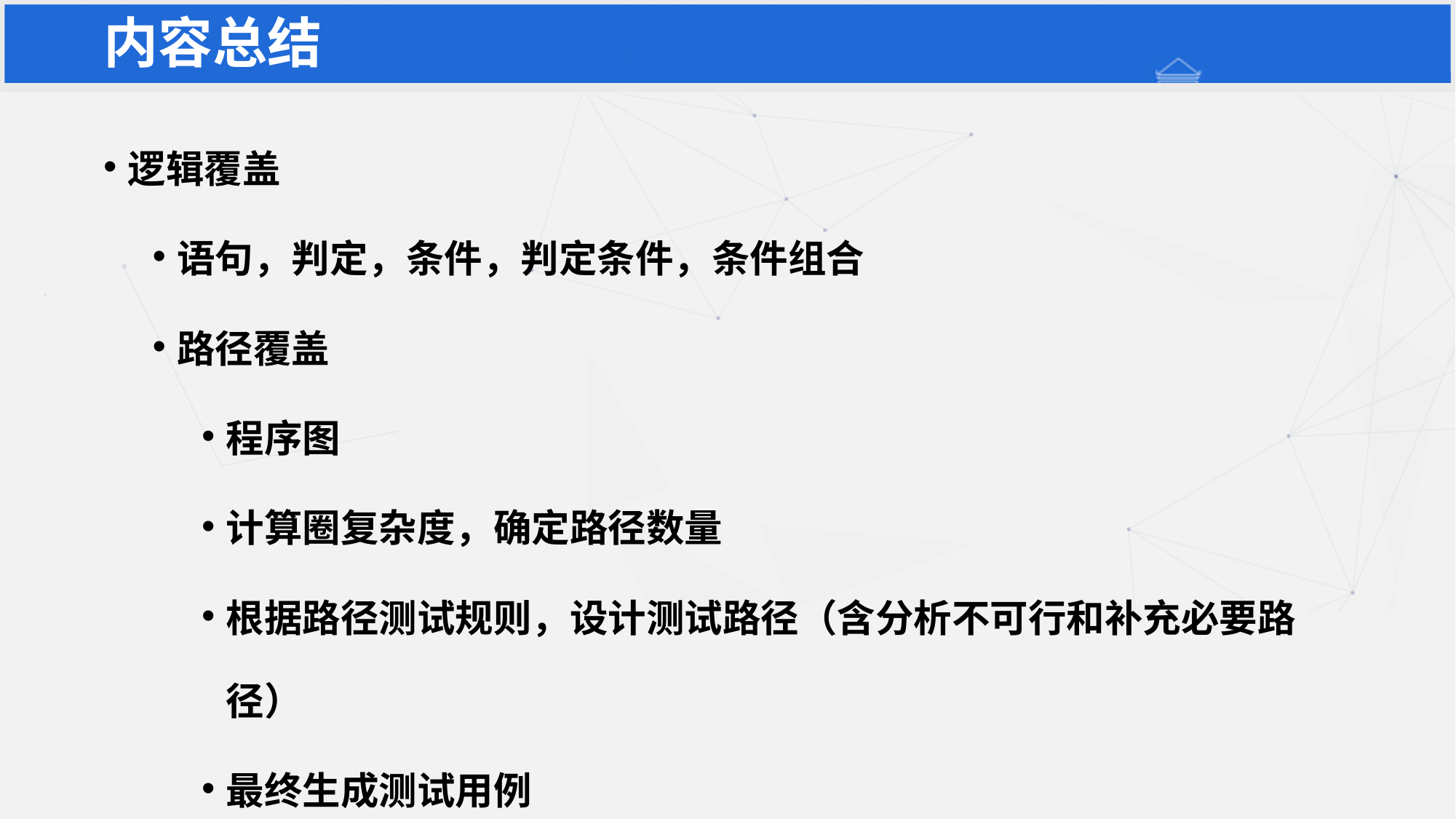

内容总结
逻辑覆盖
语句，判定，条件，判定条件，条件组合
路径覆盖
程序图
计算圈复杂度，确定路径数量
根据路径测试规则，设计测试路径（含分析不可行和补充必要路径）
最终生成测试用例